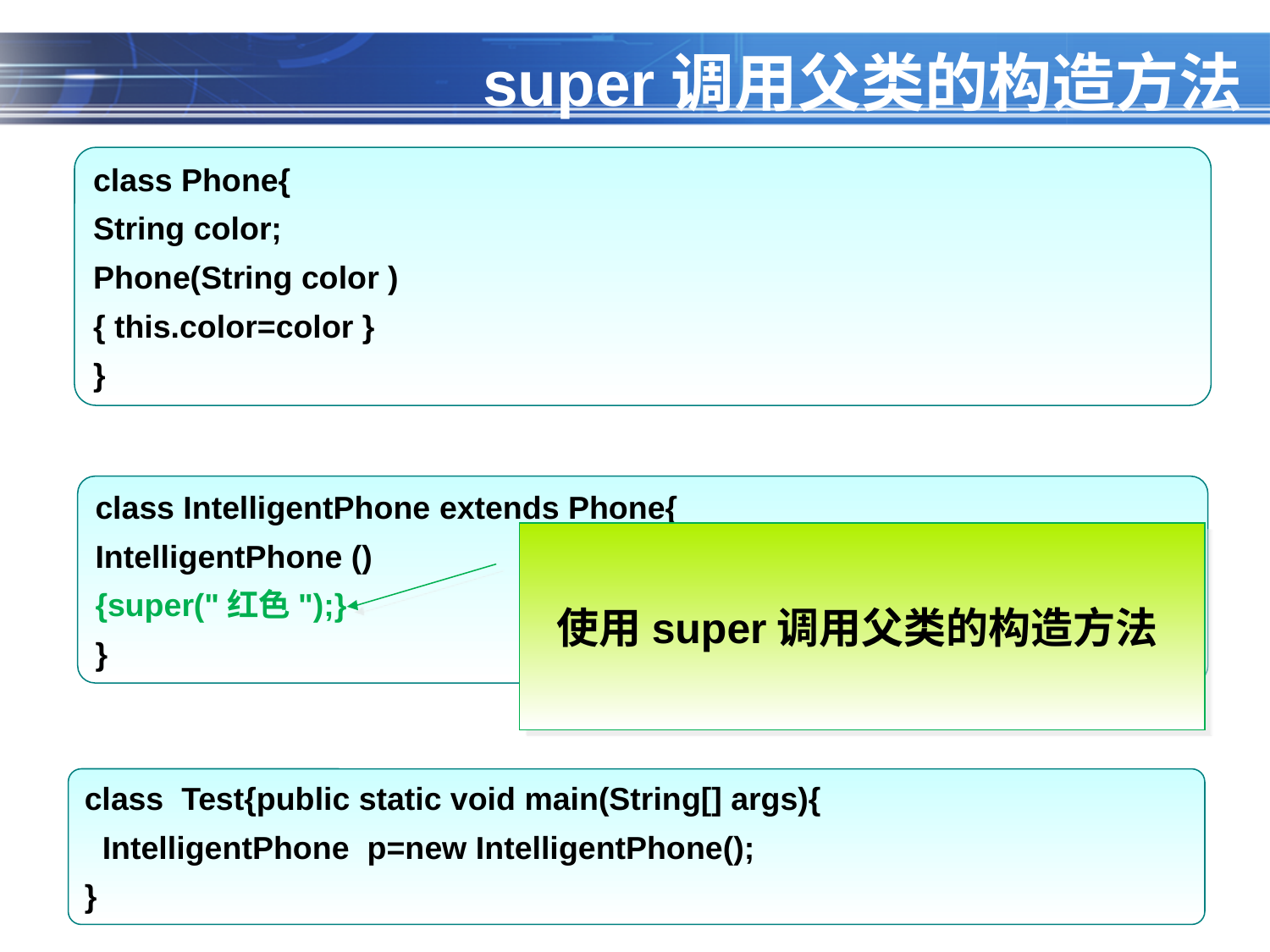

# super调用父类的构造方法
class Phone{
String color;
Phone(String color )
{ this.color=color }
}
class IntelligentPhone extends Phone{
IntelligentPhone ()
{super("红色");}
}
使用super调用父类的构造方法
class  Test{public static void main(String[] args){
  IntelligentPhone  p=new IntelligentPhone();
}